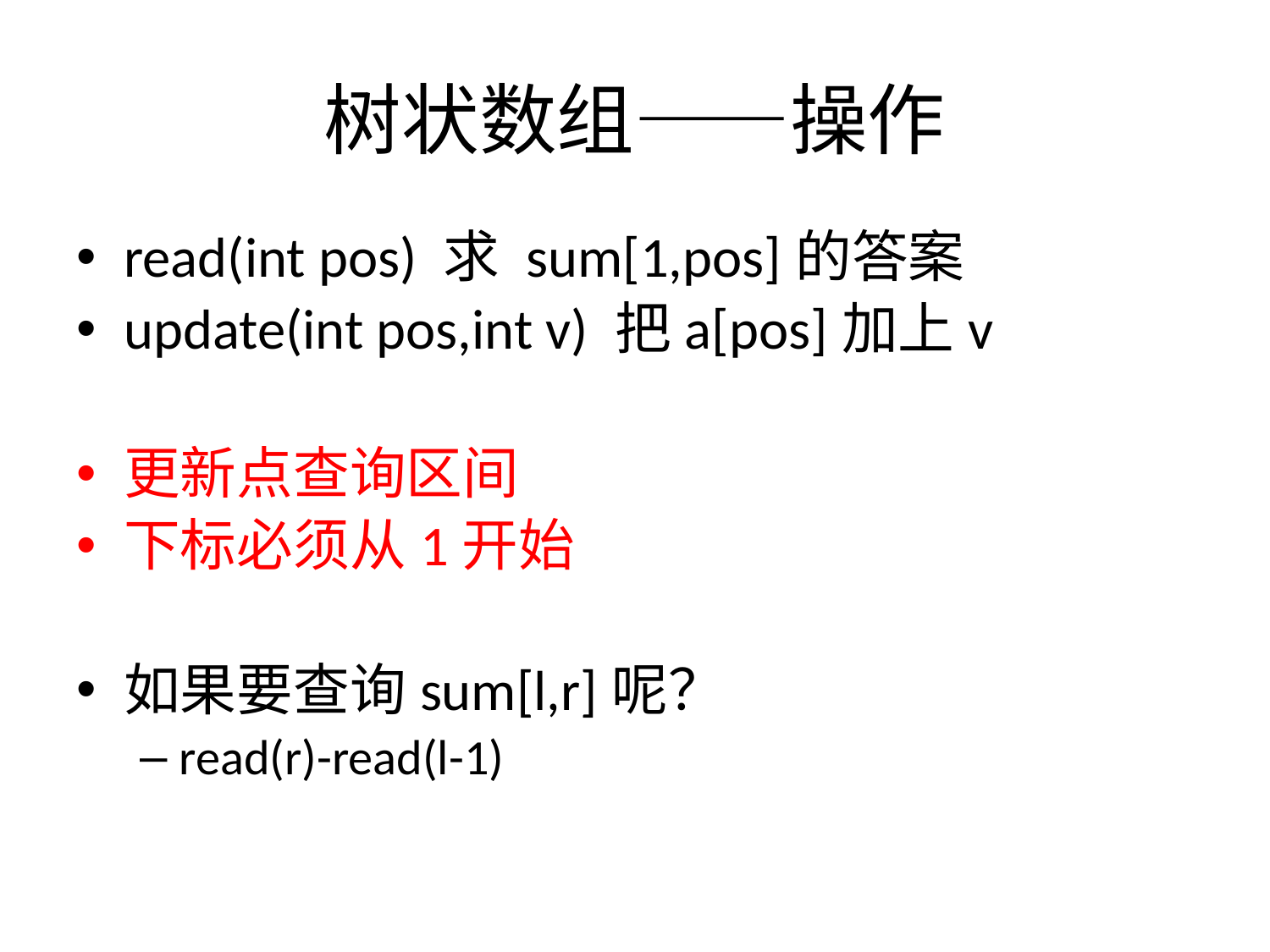

树状数组——操作
read(int pos) 求 sum[1,pos]的答案
update(int pos,int v) 把a[pos]加上v

更新点查询区间
下标必须从1开始

如果要查询sum[l,r]呢？
read(r)-read(l-1)